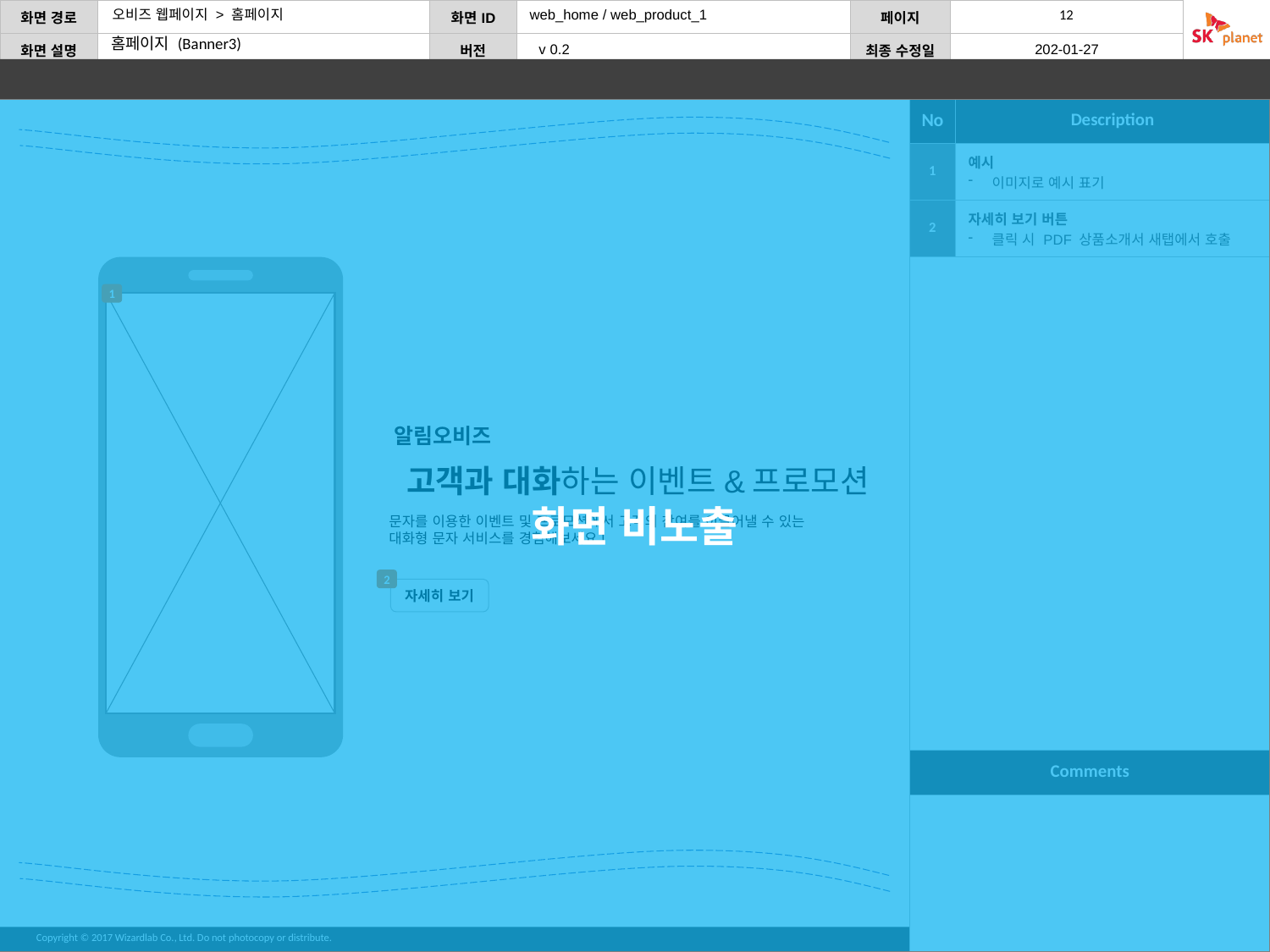

web_home / web_product_1
홈페이지 (Banner3)
화면 비노출

| 1 | 예시 이미지로 예시 표기 |
| --- | --- |
| 2 | 자세히 보기 버튼 클릭 시 PDF 상품소개서 새탭에서 호출 |

1
알림오비즈
고객과 대화하는 이벤트&프로모션
문자를 이용한 이벤트 및 프로모션에서 고객의 참여를 이끌어낼 수 있는
대화형 문자 서비스를 경험해보세요!
자세히 보기
2